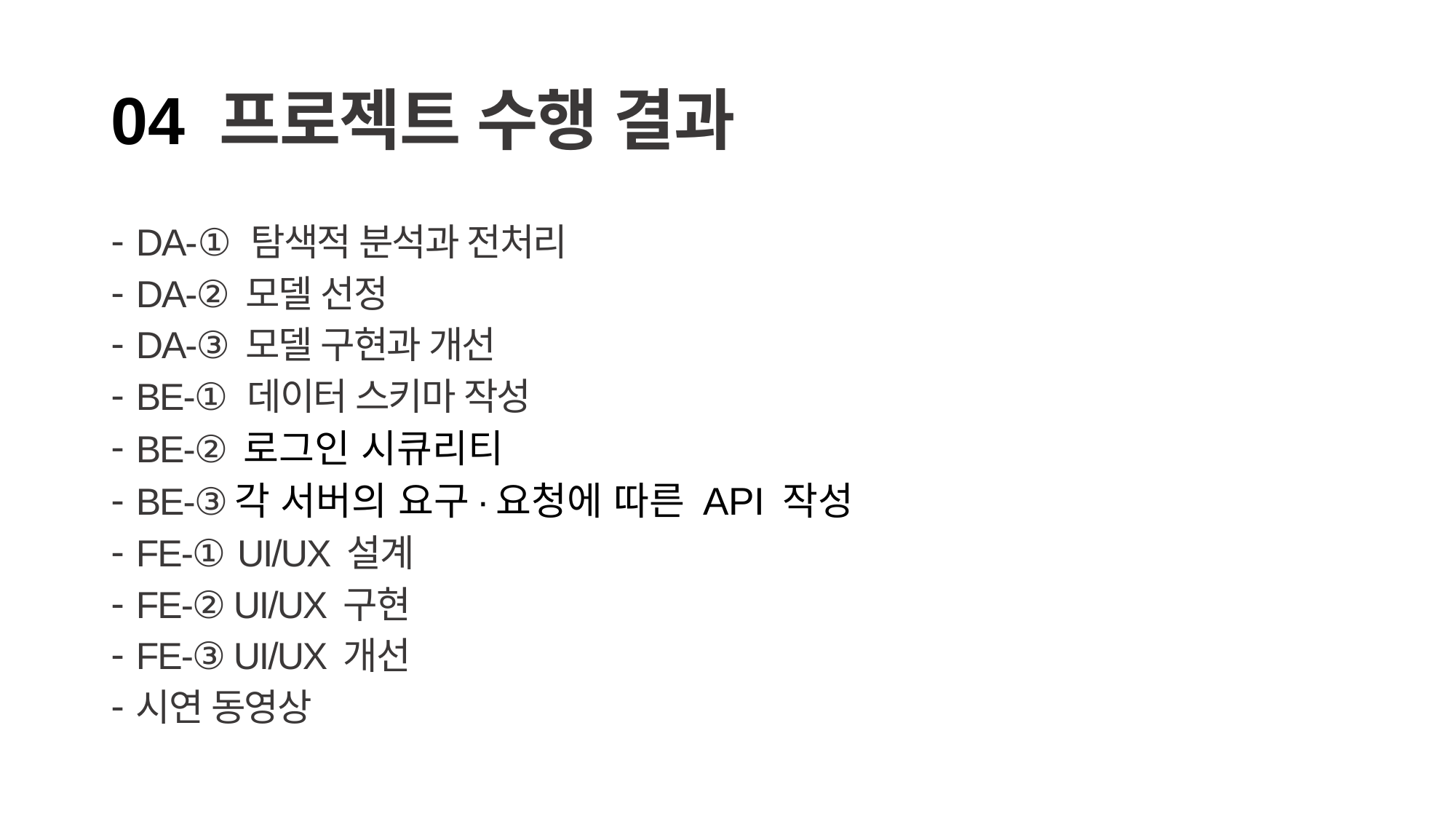

# 04 프로젝트 수행 결과
DA-① 탐색적 분석과 전처리
DA-② 모델 선정
DA-③ 모델 구현과 개선
BE-① 데이터 스키마 작성
BE-② 로그인 시큐리티
BE-③각 서버의 요구·요청에 따른 API 작성
FE-① UI/UX 설계
FE-② UI/UX 구현
FE-③ UI/UX 개선
시연 동영상